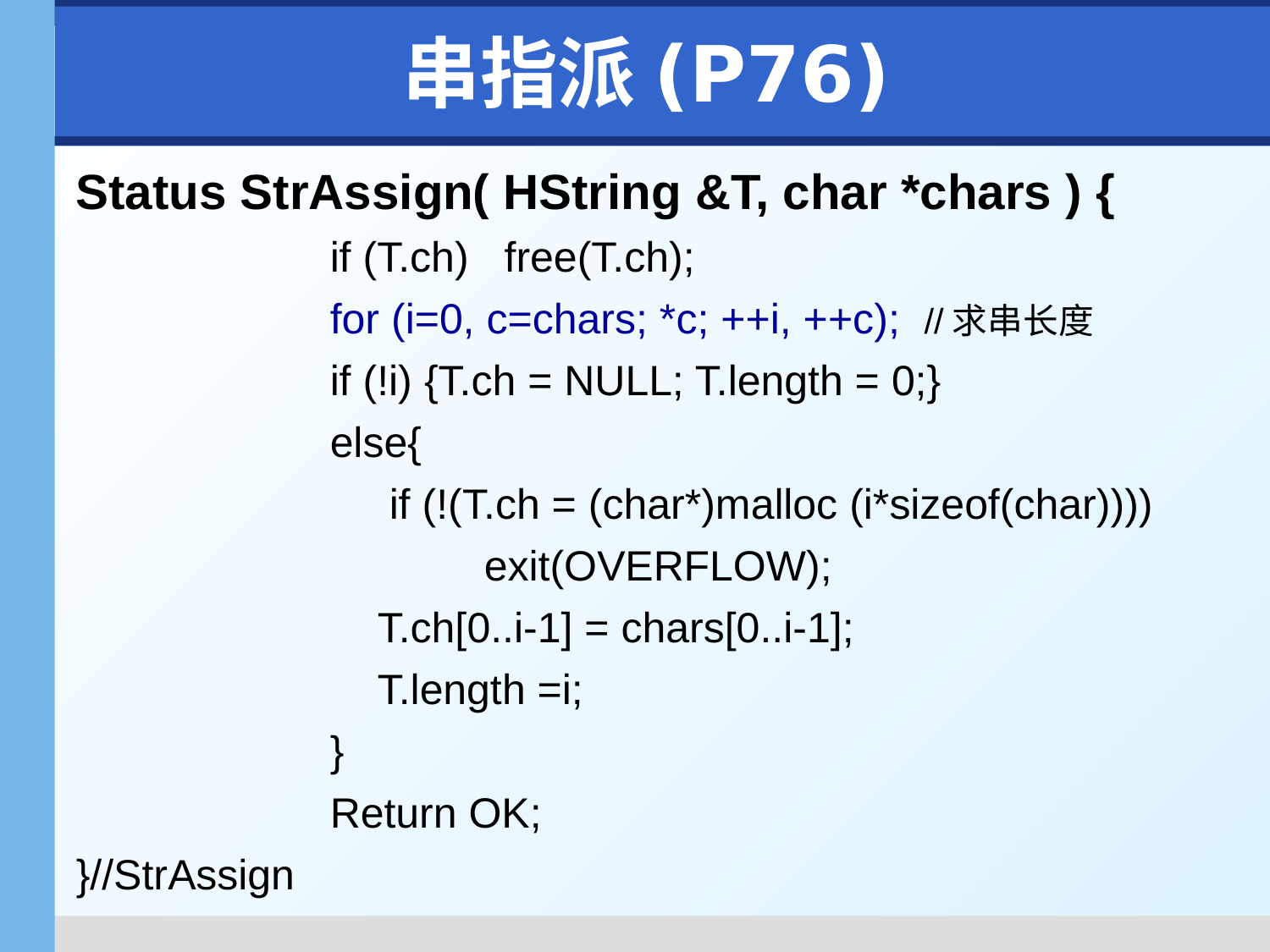

# 串指派(P76)
Status StrAssign( HString &T, char *chars ) {
		if (T.ch)   free(T.ch);
		for (i=0, c=chars; *c; ++i, ++c);  //求串长度
		if (!i) {T.ch = NULL; T.length = 0;}
		else{
		     if (!(T.ch = (char*)malloc (i*sizeof(char))))
		             exit(OVERFLOW);
		    T.ch[0..i-1] = chars[0..i-1];
		    T.length =i;
		}
		Return OK;
}//StrAssign